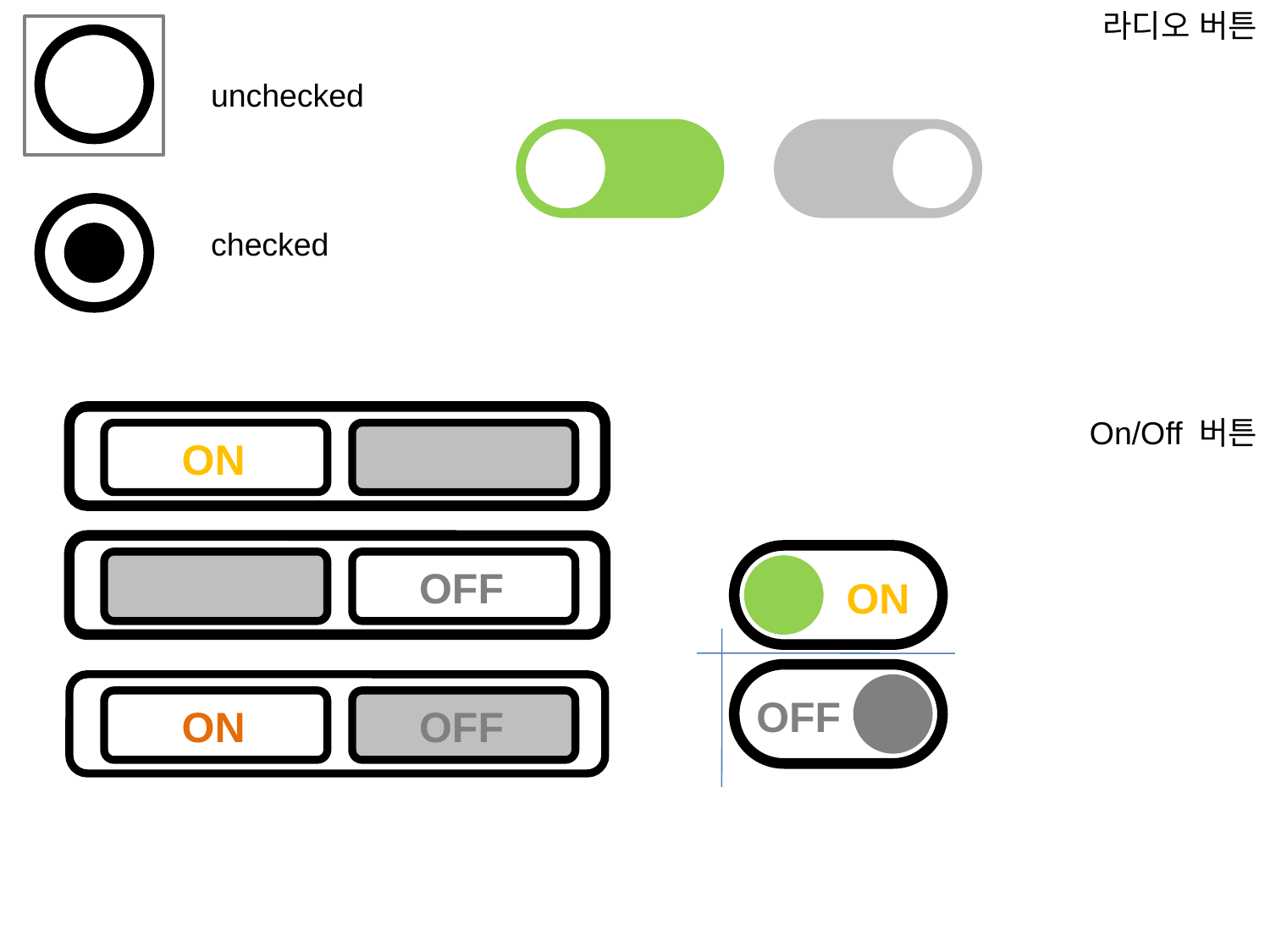

라디오 버튼

unchecked

checked

On/Off 버튼

ON

OFF

ON

OFF

ON
OFF